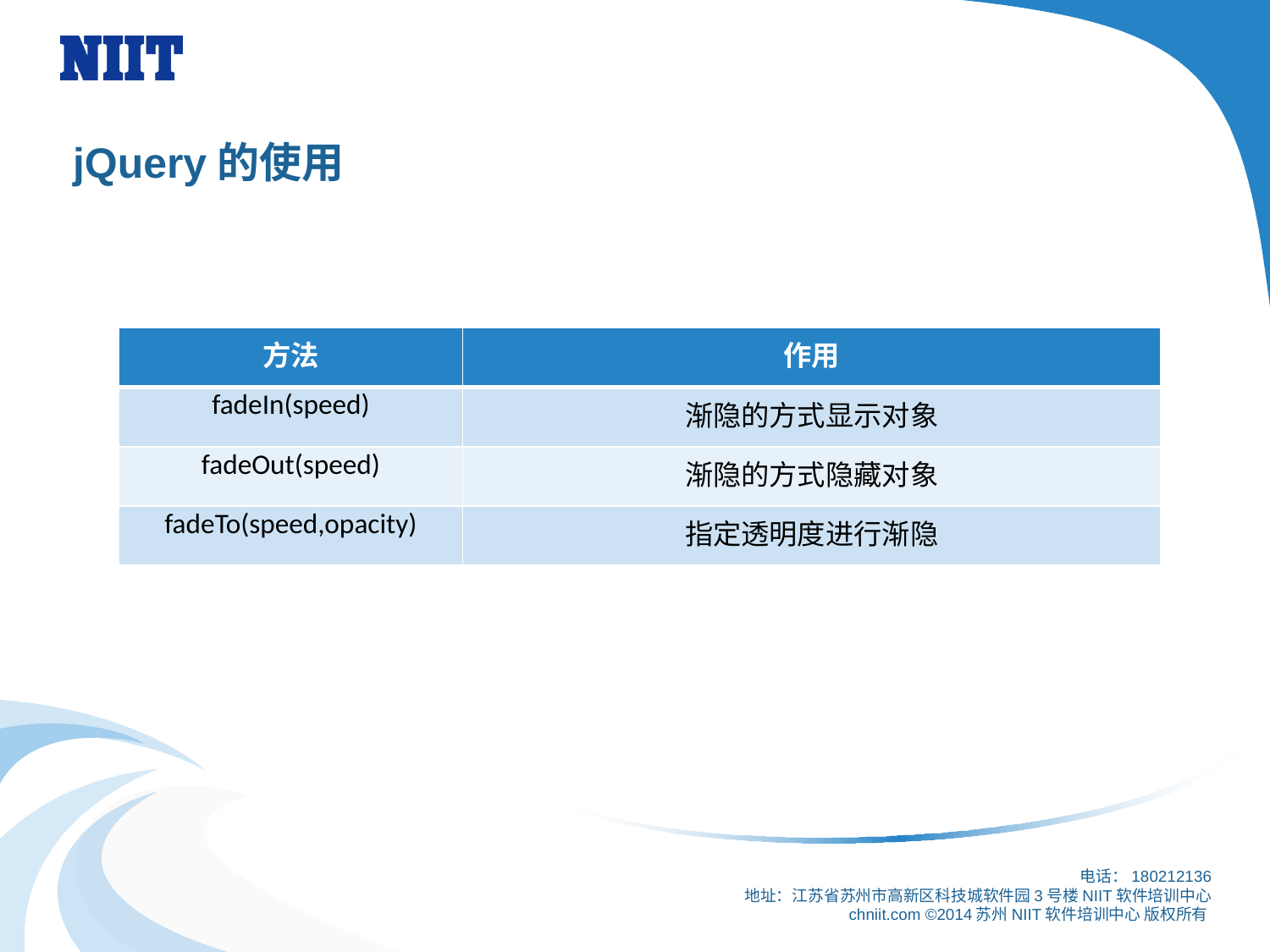

# jQuery的使用
| 方法 | 作用 |
| --- | --- |
| fadeIn(speed) | 渐隐的方式显示对象 |
| fadeOut(speed) | 渐隐的方式隐藏对象 |
| fadeTo(speed,opacity) | 指定透明度进行渐隐 |